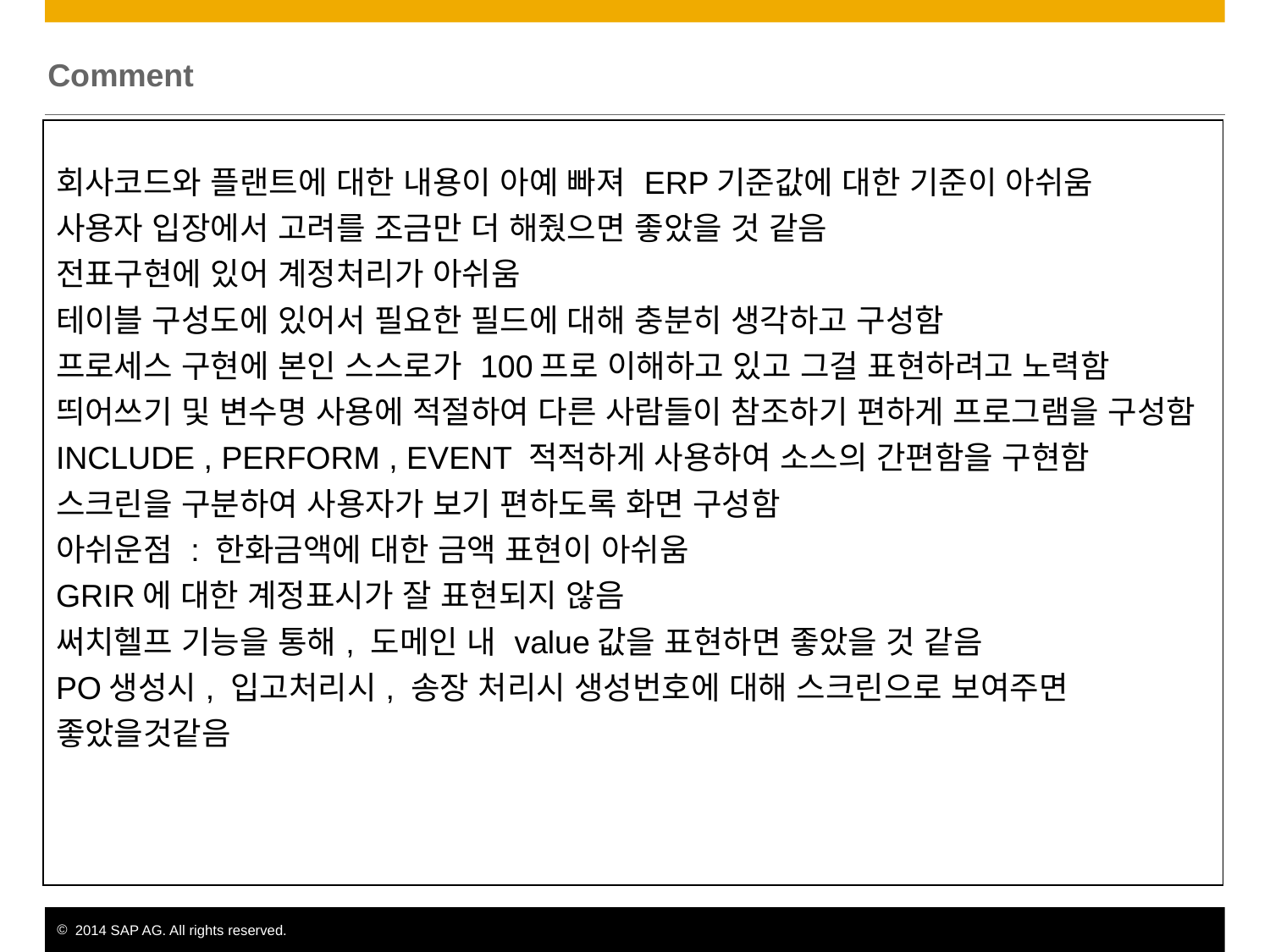

# Comment
| 회사코드와 플랜트에 대한 내용이 아예 빠져 ERP기준값에 대한 기준이 아쉬움 사용자 입장에서 고려를 조금만 더 해줬으면 좋았을 것 같음 전표구현에 있어 계정처리가 아쉬움 테이블 구성도에 있어서 필요한 필드에 대해 충분히 생각하고 구성함  프로세스 구현에 본인 스스로가 100프로 이해하고 있고 그걸 표현하려고 노력함 띄어쓰기 및 변수명 사용에 적절하여 다른 사람들이 참조하기 편하게 프로그램을 구성함 INCLUDE , PERFORM , EVENT 적적하게 사용하여 소스의 간편함을 구현함 스크린을 구분하여 사용자가 보기 편하도록 화면 구성함 아쉬운점 : 한화금액에 대한 금액 표현이 아쉬움  GRIR에 대한 계정표시가 잘 표현되지 않음 써치헬프 기능을 통해, 도메인 내 value값을 표현하면 좋았을 것 같음 PO생성시, 입고처리시, 송장 처리시 생성번호에 대해 스크린으로 보여주면 좋았을것같음 |
| --- |